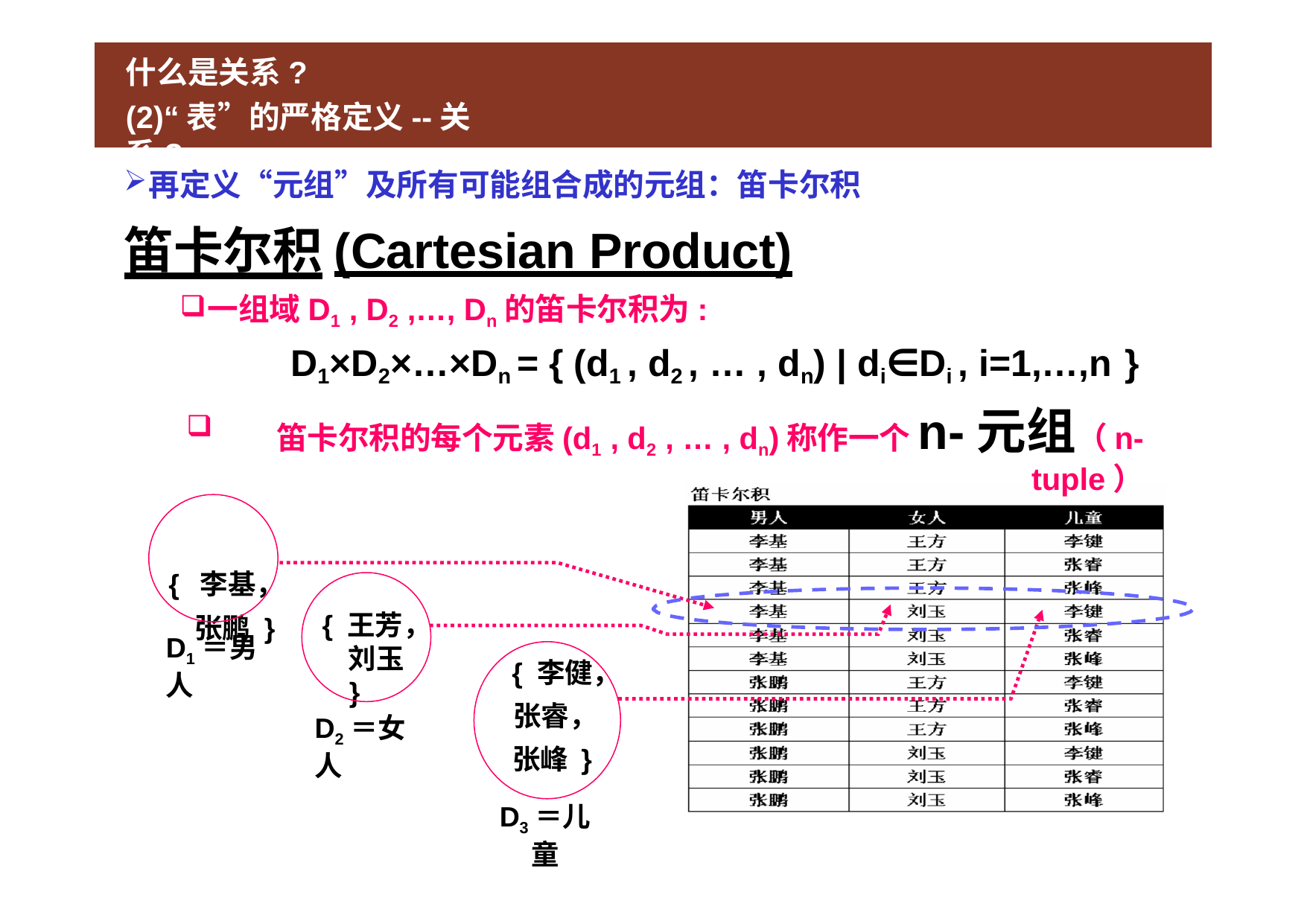

什么是关系?
(2)“表”的严格定义--关系?
再定义“元组”及所有可能组合成的元组：笛卡尔积
笛卡尔积(Cartesian Product)
一组域D1 , D2 ,…, Dn的笛卡尔积为:
D1×D2×…×Dn = { (d1 , d2 , … , dn) | di∈Di , i=1,…,n }
笛卡尔积的每个元素(d1 , d2 , … , dn)称作一个n-元组（n-tuple）

{ 李基，  张鹏 }

{ 王芳，  刘玉 }

D1＝男人
{ 李健，  张睿，  张峰 }
D3＝儿童

D2＝女人